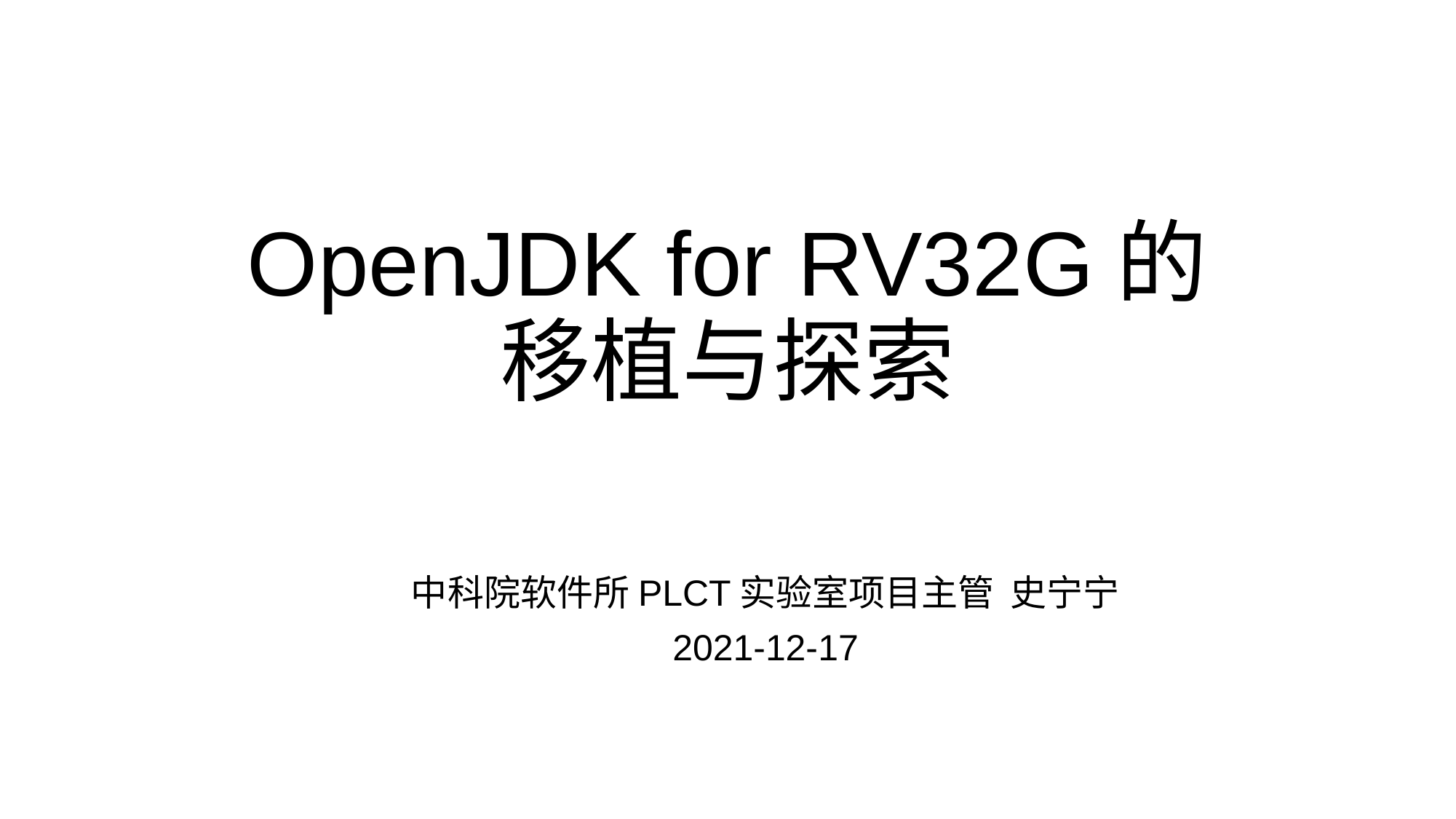

# OpenJDK for RV32G的 移植与探索
中科院软件所PLCT实验室项目主管  史宁宁
2021-12-17